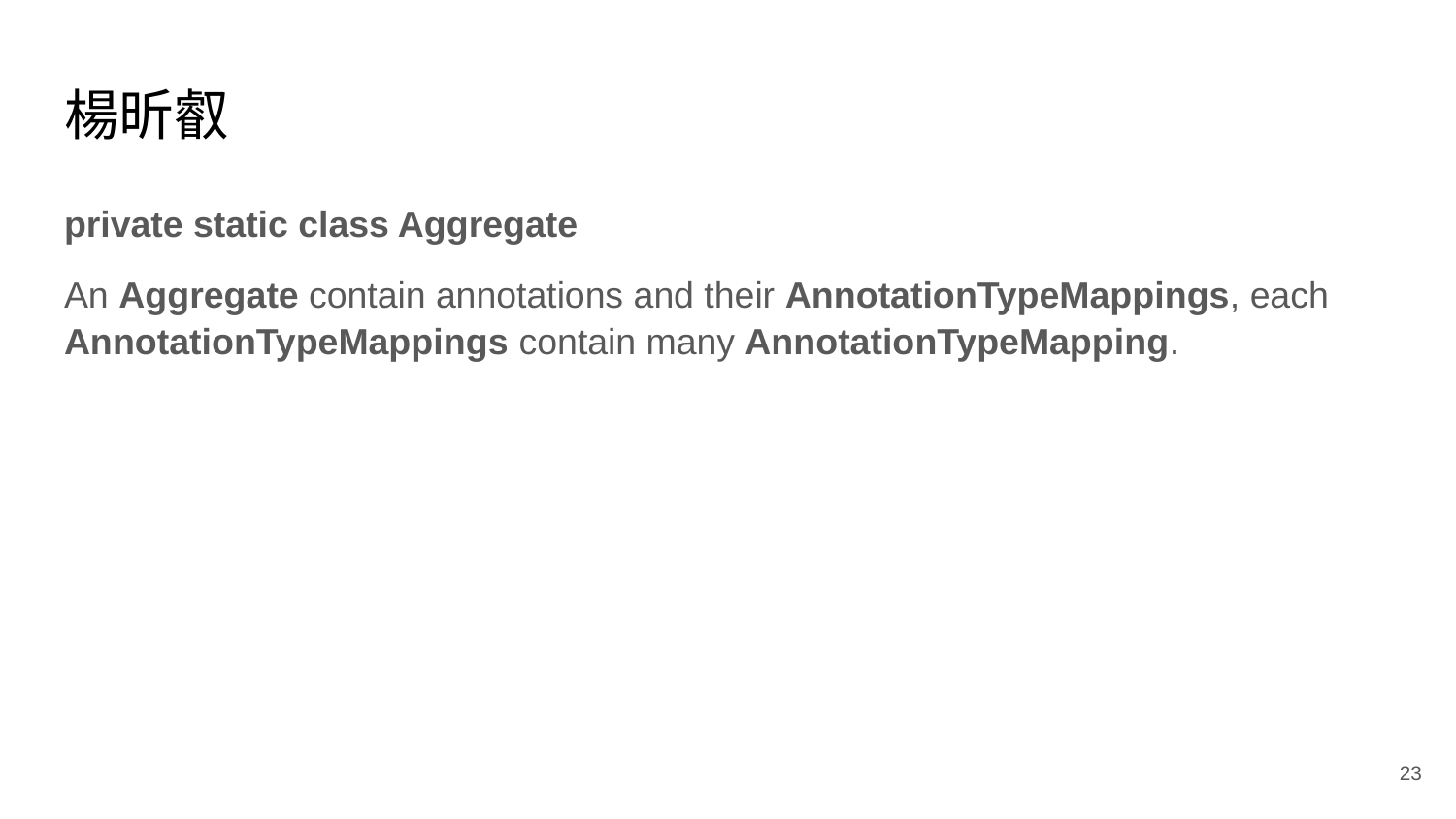

# 楊昕叡

private static class Aggregate
An Aggregate contain annotations and their AnnotationTypeMappings, each AnnotationTypeMappings contain many AnnotationTypeMapping.

23